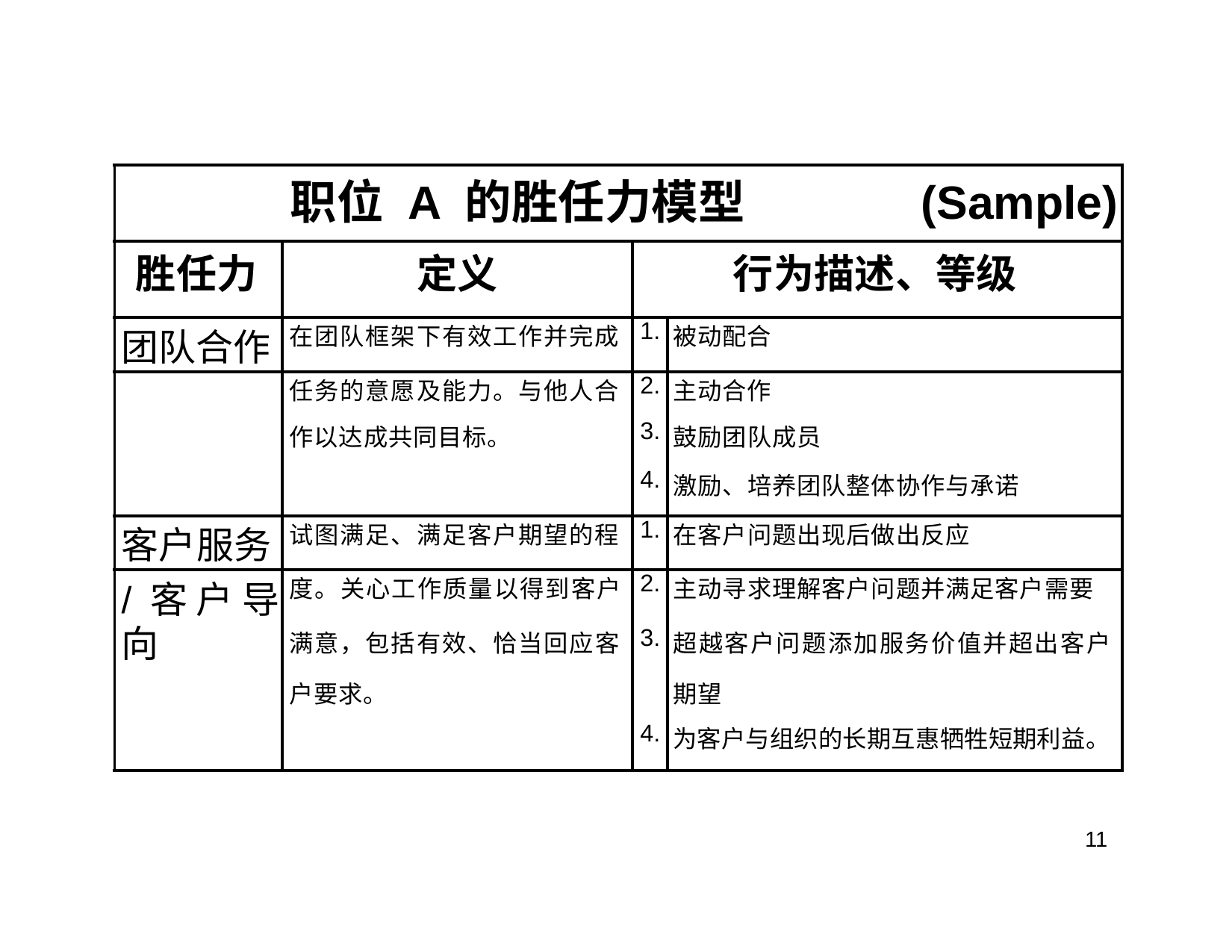

| 职位 A 的胜任力模型 (Sample) |  |  |  |
| --- | --- | --- | --- |
| 胜任力 | 定义 | 行为描述、等级 |  |
| 团队合作 | 在团队框架下有效工作并完成 | 1. | 被动配合 |
|  | 任务的意愿及能力。与他人合 | 2. | 主动合作 |
|  | 作以达成共同目标。 | 3. | 鼓励团队成员 |
|  |  | 4. | 激励、培养团队整体协作与承诺 |
| 客户服务 | 试图满足、满足客户期望的程 | 1. | 在客户问题出现后做出反应 |
| / 客 户 导 | 度。关心工作质量以得到客户 | 2. | 主动寻求理解客户问题并满足客户需要 |
| 向 | 满意，包括有效、恰当回应客 | 3. | 超越客户问题添加服务价值并超出客户 |
|  | 户要求。 |  | 期望 |
|  |  | 4. | 为客户与组织的长期互惠牺牲短期利益。 |
11